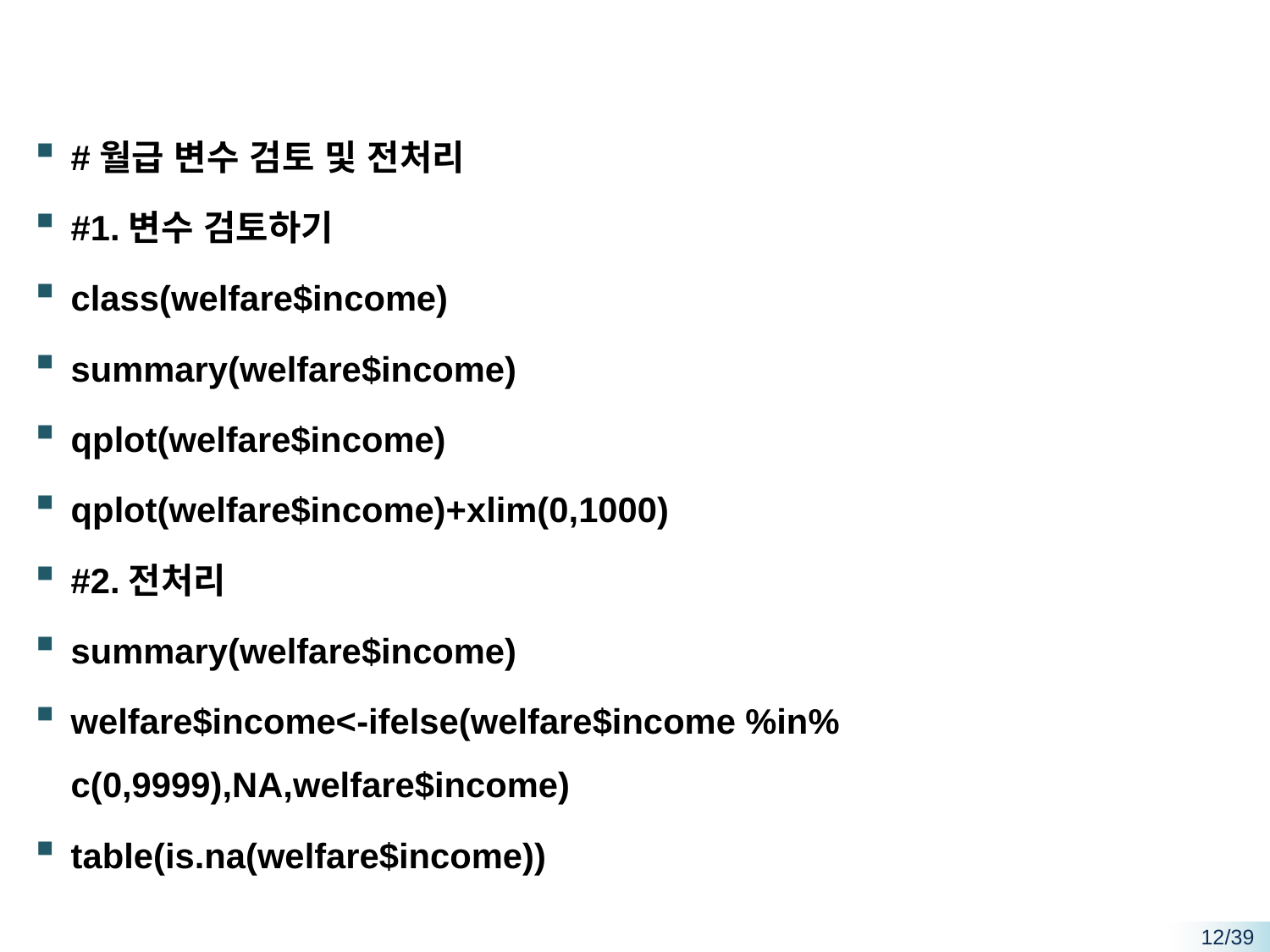

#월급 변수 검토 및 전처리
#1.변수 검토하기
class(welfare$income)
summary(welfare$income)
qplot(welfare$income)
qplot(welfare$income)+xlim(0,1000)
#2.전처리
summary(welfare$income)
welfare$income<-ifelse(welfare$income %in% c(0,9999),NA,welfare$income)
table(is.na(welfare$income))